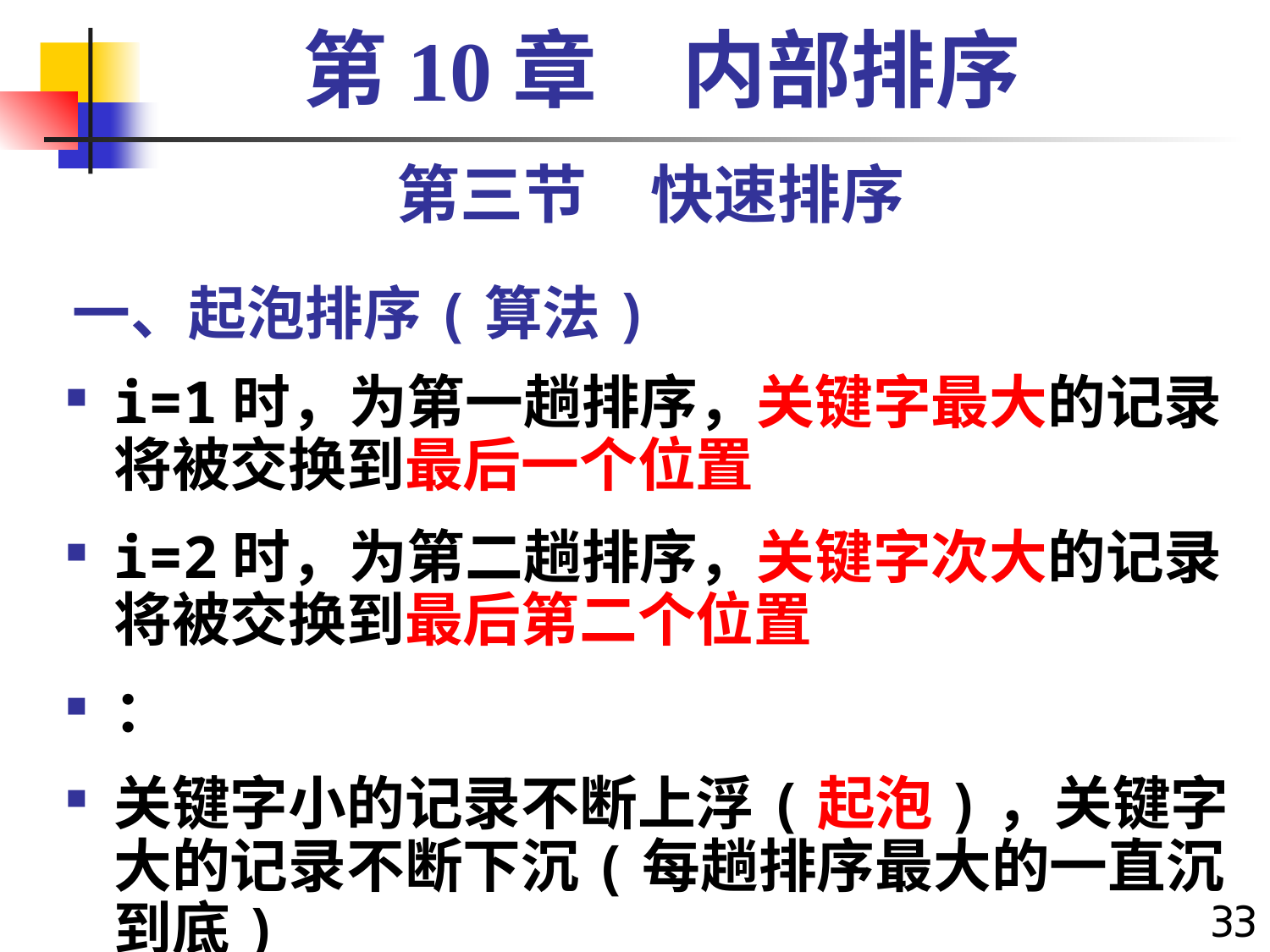

第10章　内部排序
第三节　快速排序
# 一、起泡排序(算法)
i=1时，为第一趟排序，关键字最大的记录将被交换到最后一个位置
i=2时，为第二趟排序，关键字次大的记录将被交换到最后第二个位置
：
关键字小的记录不断上浮(起泡)，关键字大的记录不断下沉(每趟排序最大的一直沉到底)
33